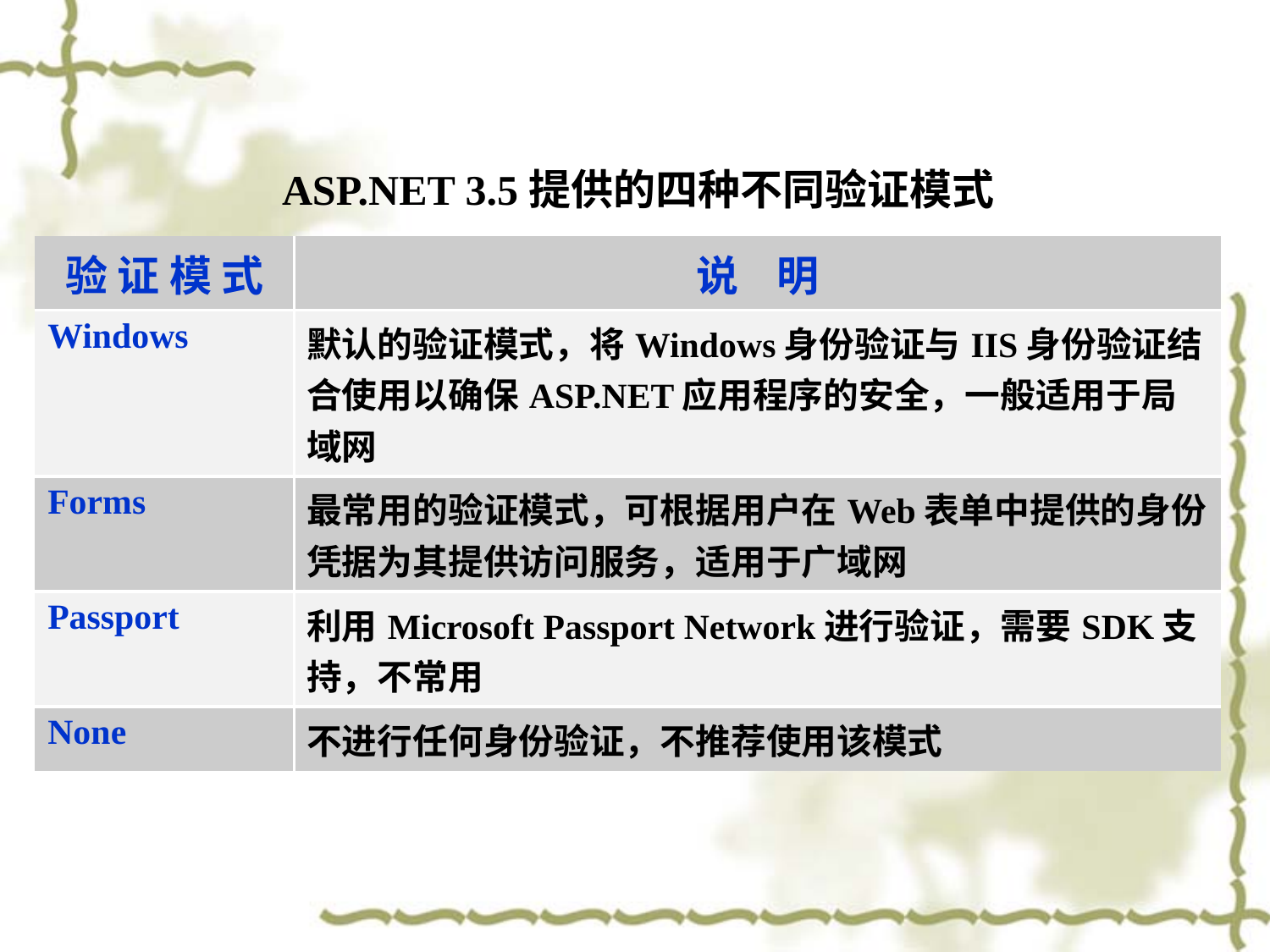

ASP.NET 3.5提供的四种不同验证模式
| 验 证 模 式 | 说 明 |
| --- | --- |
| Windows | 默认的验证模式，将Windows身份验证与IIS身份验证结合使用以确保ASP.NET应用程序的安全，一般适用于局域网 |
| Forms | 最常用的验证模式，可根据用户在Web表单中提供的身份凭据为其提供访问服务，适用于广域网 |
| Passport | 利用Microsoft Passport Network进行验证，需要SDK支持，不常用 |
| None | 不进行任何身份验证，不推荐使用该模式 |